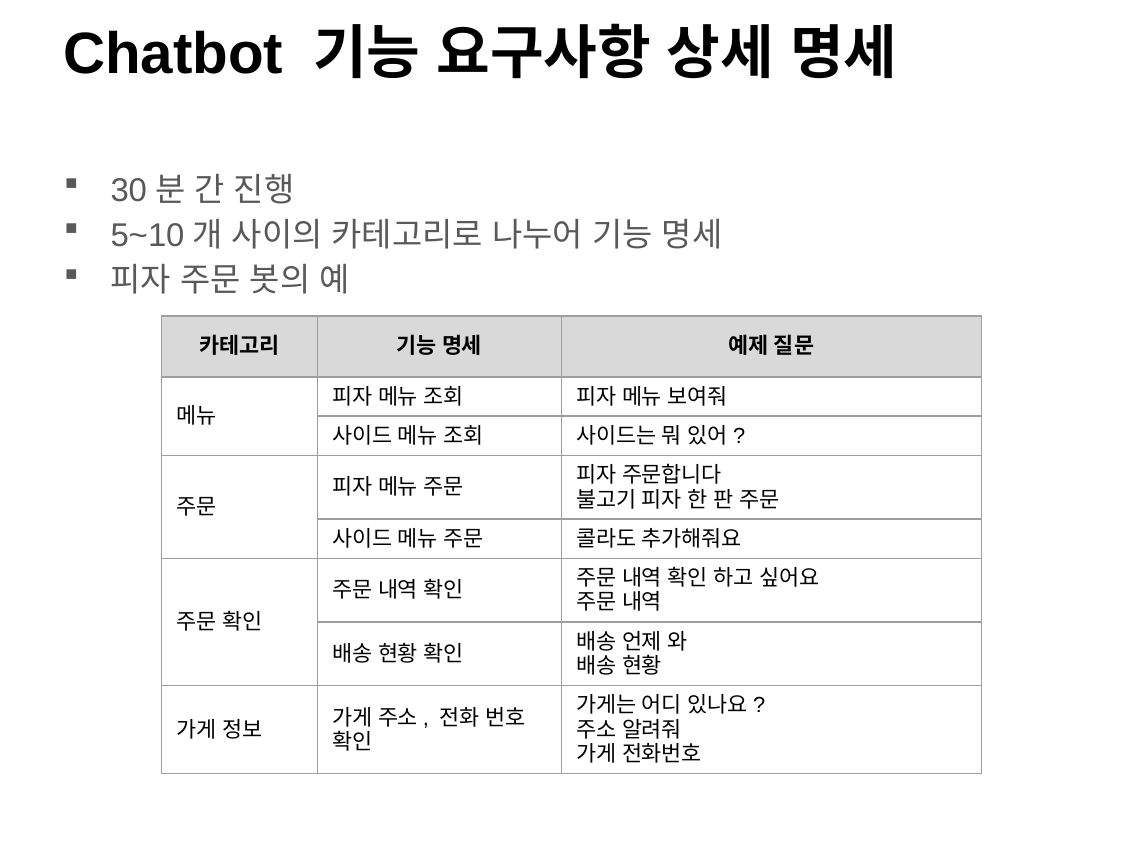

# Chatbot 기능 요구사항 상세 명세
30분 간 진행
5~10개 사이의 카테고리로 나누어 기능 명세
피자 주문 봇의 예

| 카테고리 | 기능 명세 | 예제 질문 |
| --- | --- | --- |
| 메뉴 | 피자 메뉴 조회 | 피자 메뉴 보여줘 |
|  | 사이드 메뉴 조회 | 사이드는 뭐 있어? |
| 주문 | 피자 메뉴 주문 | 피자 주문합니다 불고기 피자 한 판 주문 |
|  | 사이드 메뉴 주문 | 콜라도 추가해줘요 |
| 주문 확인 | 주문 내역 확인 | 주문 내역 확인 하고 싶어요 주문 내역 |
|  | 배송 현황 확인 | 배송 언제 와 배송 현황 |
| 가게 정보 | 가게 주소, 전화 번호 확인 | 가게는 어디 있나요? 주소 알려줘 가게 전화번호 |